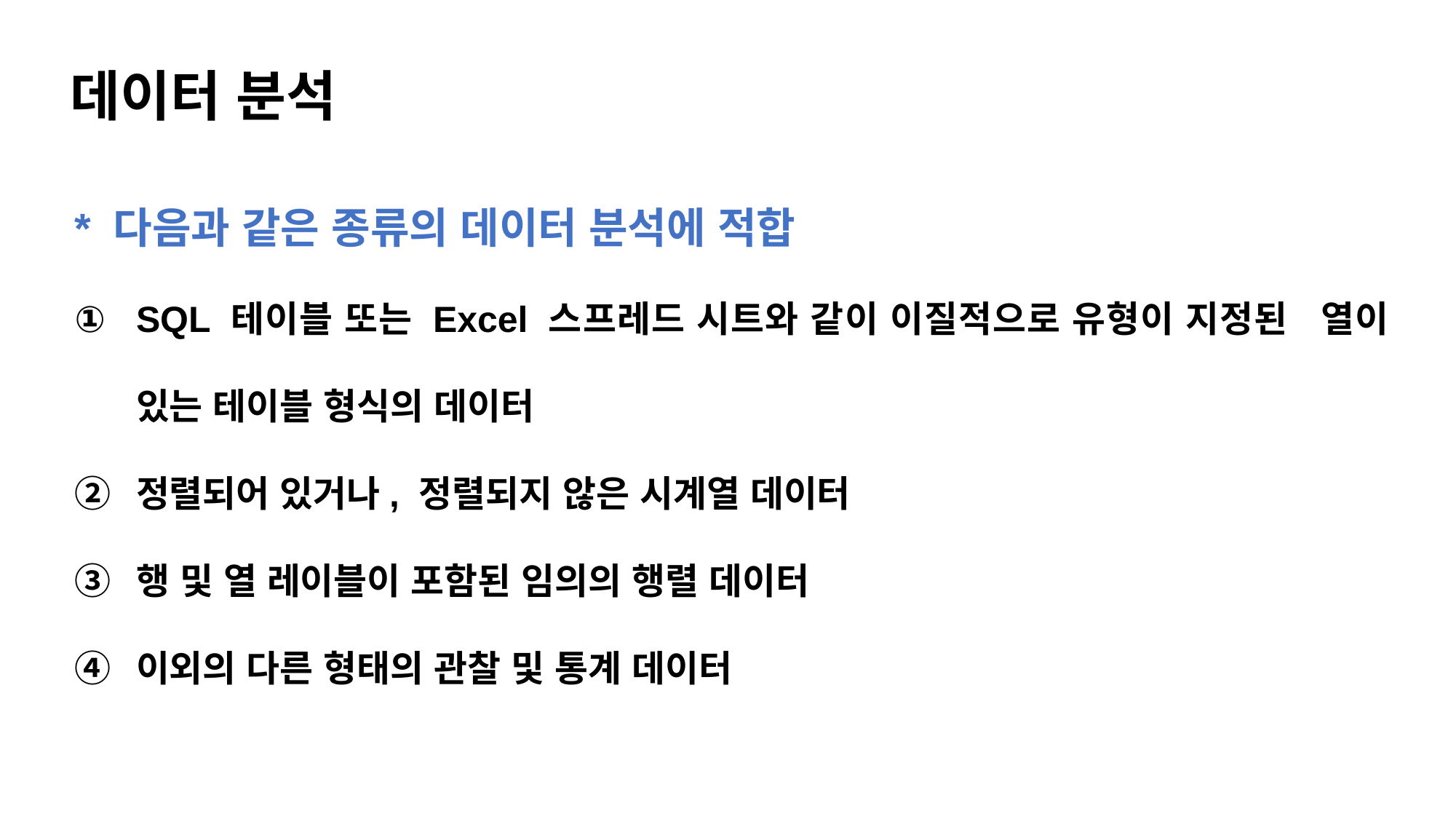

# 데이터 분석
* 다음과 같은 종류의 데이터 분석에 적합
SQL 테이블 또는 Excel 스프레드 시트와 같이 이질적으로 유형이 지정된   열이 있는 테이블 형식의 데이터
정렬되어 있거나, 정렬되지 않은 시계열 데이터
행 및 열 레이블이 포함된 임의의 행렬 데이터
이외의 다른 형태의 관찰 및 통계 데이터